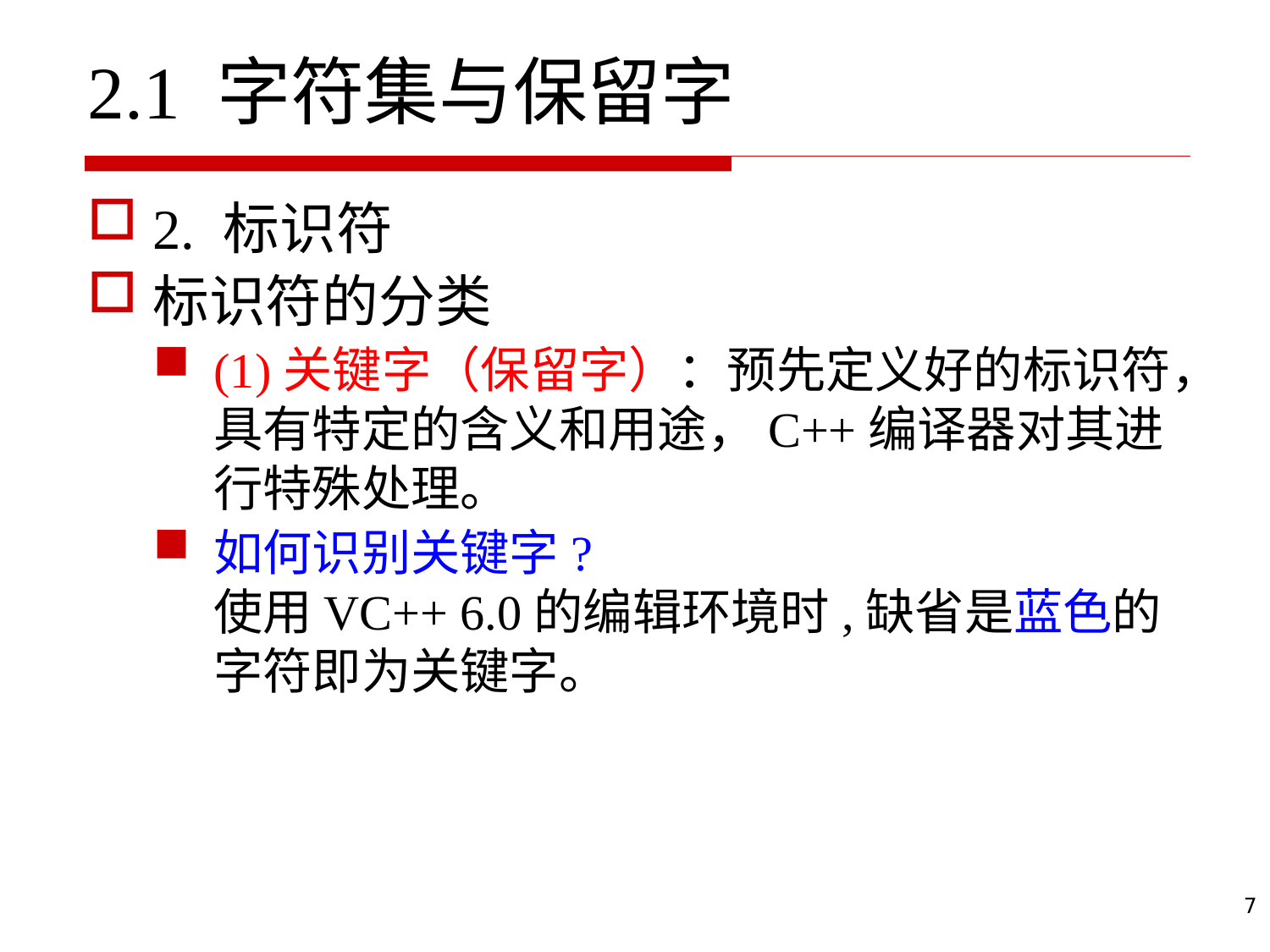

# 2.1 字符集与保留字
2. 标识符
标识符的分类
(1)关键字（保留字）：预先定义好的标识符，具有特定的含义和用途，C++编译器对其进行特殊处理。
如何识别关键字?
使用VC++ 6.0的编辑环境时,缺省是蓝色的字符即为关键字。
7